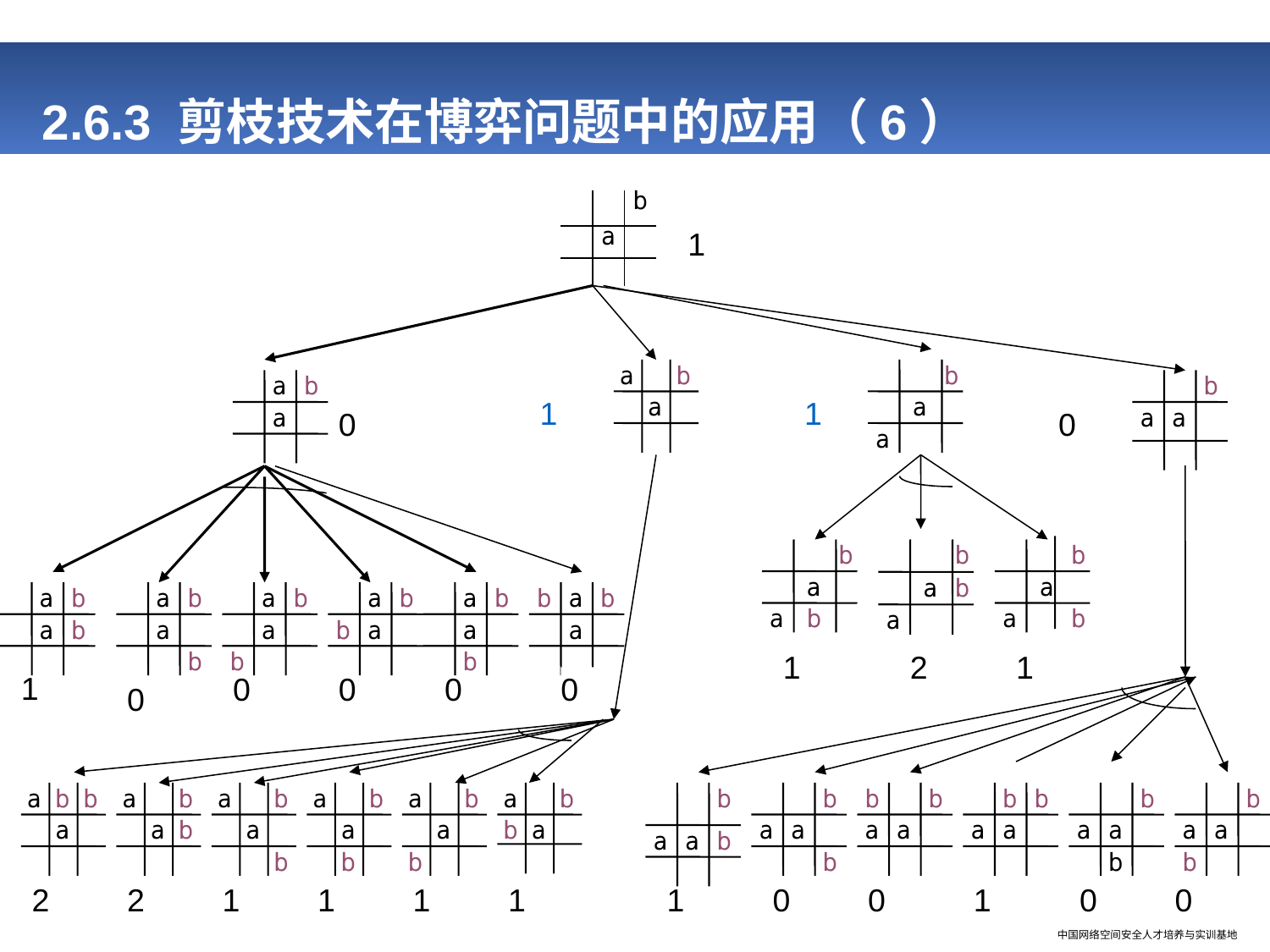

# 2.6.3 剪枝技术在博弈问题中的应用（6）
|  |  | b |
| --- | --- | --- |
|  | a |  |
|  |  |  |
1

a

b

b

a

b

a

b

a

a

1

a

1

a

0
0

a

a

b

a

b

a

b

a

b

a

b

b

a

b

a
b

a

a

b

a

a

a

b

b

b

0
0
0
0

b

a

a

b

b

a
b

a

b

a

a

b

1
2
1

1

0

a

b

b

a

b

a

b

a

b

a

b

a

b

a

b

a

b

a

b

b

a

b

a

a
b

b

b

b

b

b

b

b

a

a
b

a

a

a

a

a

a

a

a

a

a

b

b

b

2
2
1
1
1
1

1

0

0

1

0
0